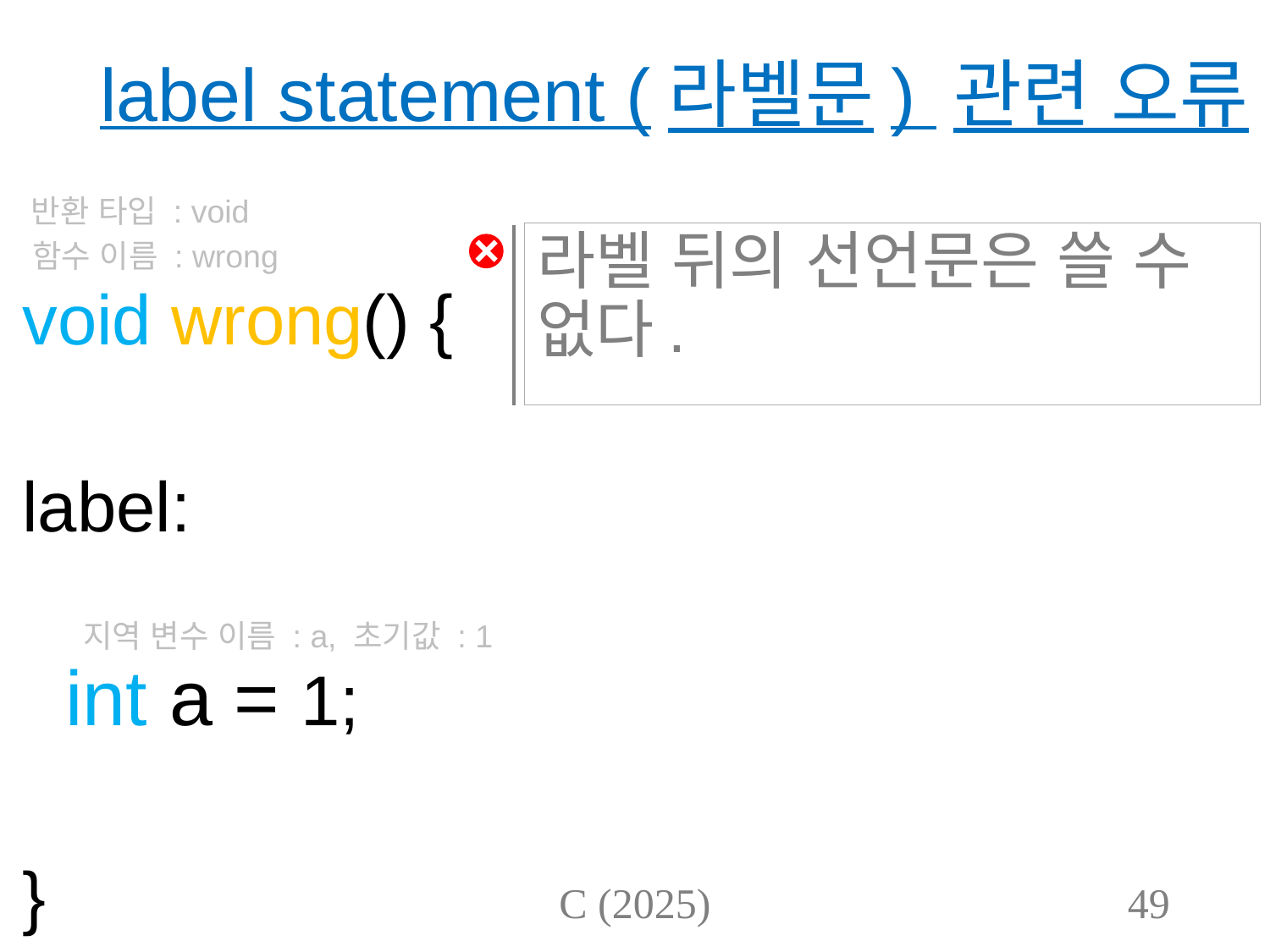

# label statement (라벨문) 관련 오류
반환 타입 : void
라벨 뒤의 선언문은 쓸 수 없다.
함수 이름 : wrong

void wrong() {

label:

  int a = 1;

}
지역 변수 이름 : a, 초기값 : 1
C (2025)
49